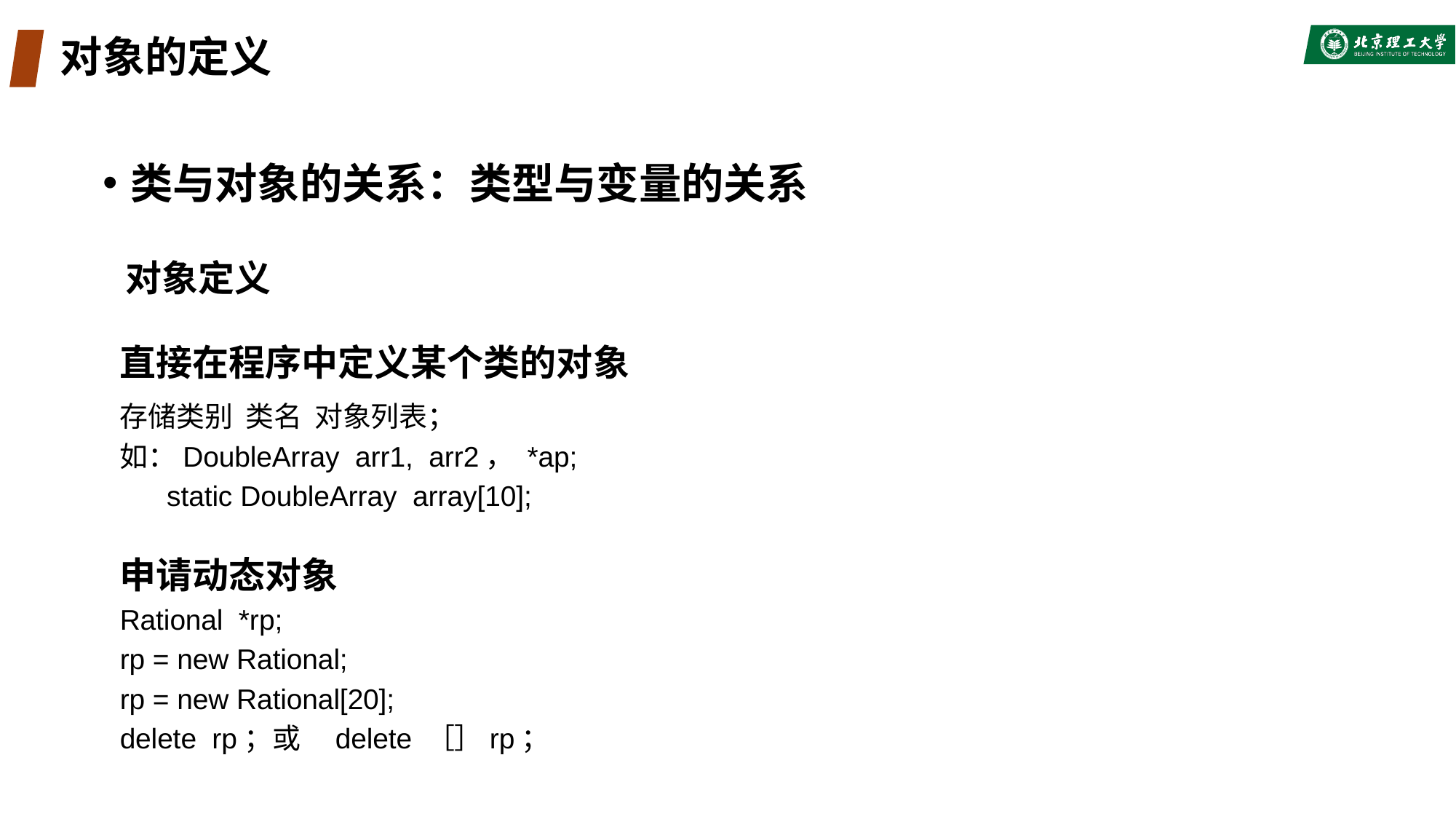

# 对象的定义
类与对象的关系：类型与变量的关系
对象定义
直接在程序中定义某个类的对象
存储类别  类名  对象列表；
如：DoubleArray  arr1,  arr2， *ap;
      static DoubleArray  array[10];
申请动态对象
Rational  *rp;
rp = new Rational;
rp = new Rational[20];
delete  rp；或　delete ［］rp；